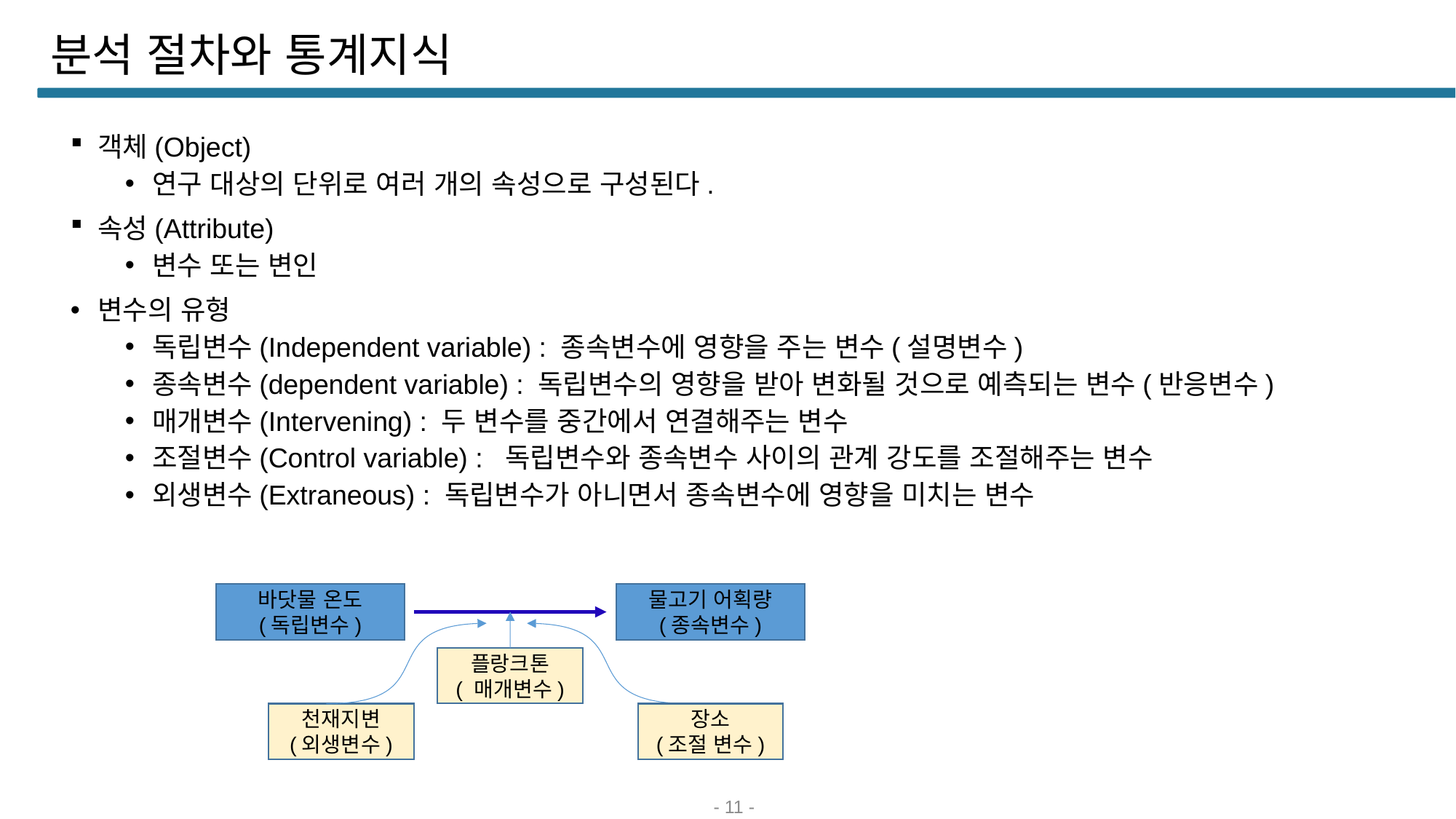

# 분석 절차와 통계지식
객체(Object)
연구 대상의 단위로 여러 개의 속성으로 구성된다.
속성(Attribute)
변수 또는 변인
변수의 유형
독립변수(Independent variable) : 종속변수에 영향을 주는 변수(설명변수)
종속변수(dependent variable) : 독립변수의 영향을 받아 변화될 것으로 예측되는 변수(반응변수)
매개변수(Intervening) : 두 변수를 중간에서 연결해주는 변수
조절변수(Control variable) :  독립변수와 종속변수 사이의 관계 강도를 조절해주는 변수
외생변수(Extraneous) : 독립변수가 아니면서 종속변수에 영향을 미치는 변수

바닷물 온도
(독립변수)
물고기 어획량
(종속변수)
플랑크톤
( 매개변수)
천재지변
(외생변수)
장소
(조절 변수)
- 11 -